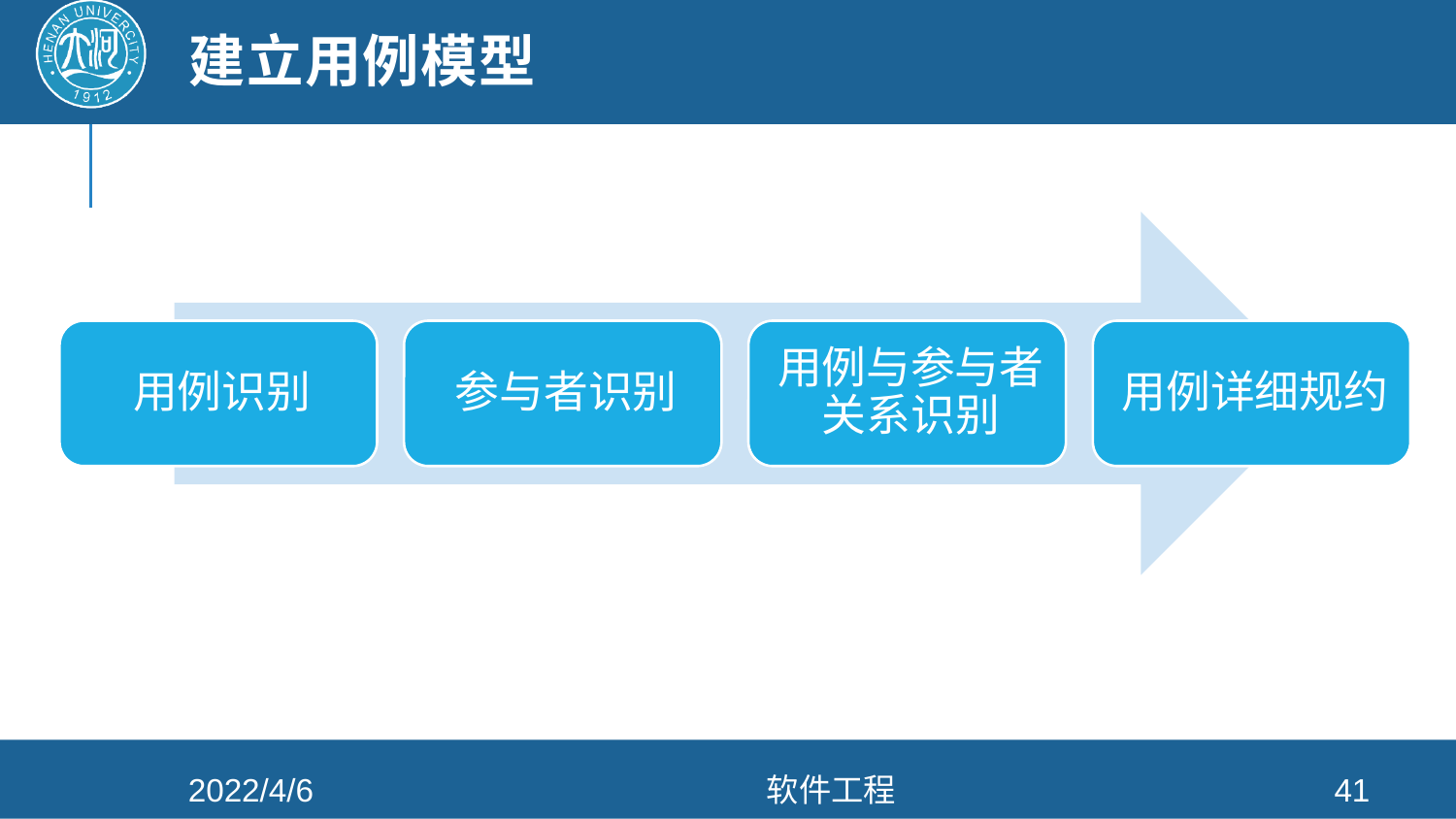

# 建立用例模型
用例识别
参与者识别
用例与参与者关系识别
用例详细规约
2022/4/6
软件工程
41